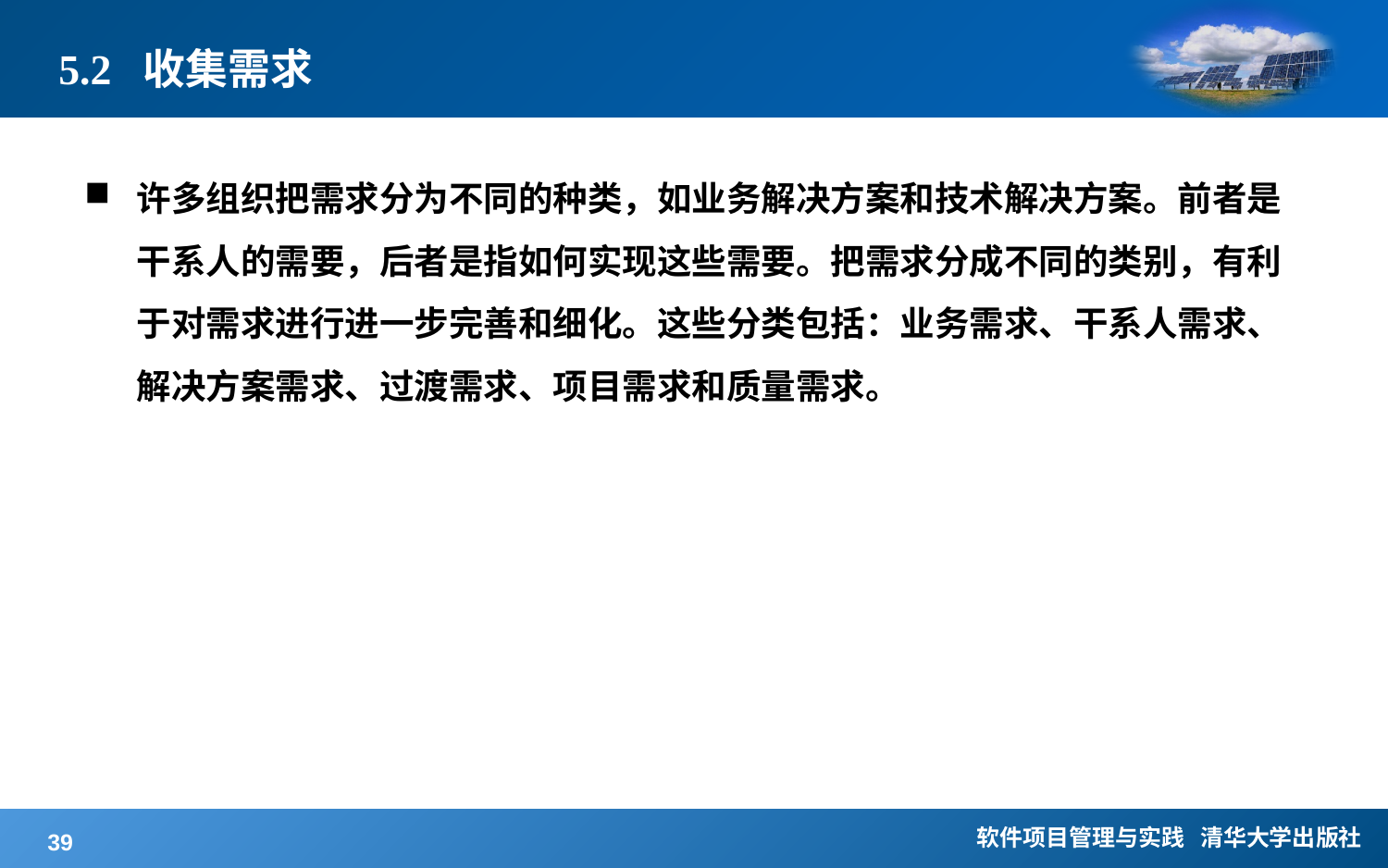

# 5.2  收集需求
许多组织把需求分为不同的种类，如业务解决方案和技术解决方案。前者是干系人的需要，后者是指如何实现这些需要。把需求分成不同的类别，有利于对需求进行进一步完善和细化。这些分类包括：业务需求、干系人需求、解决方案需求、过渡需求、项目需求和质量需求。